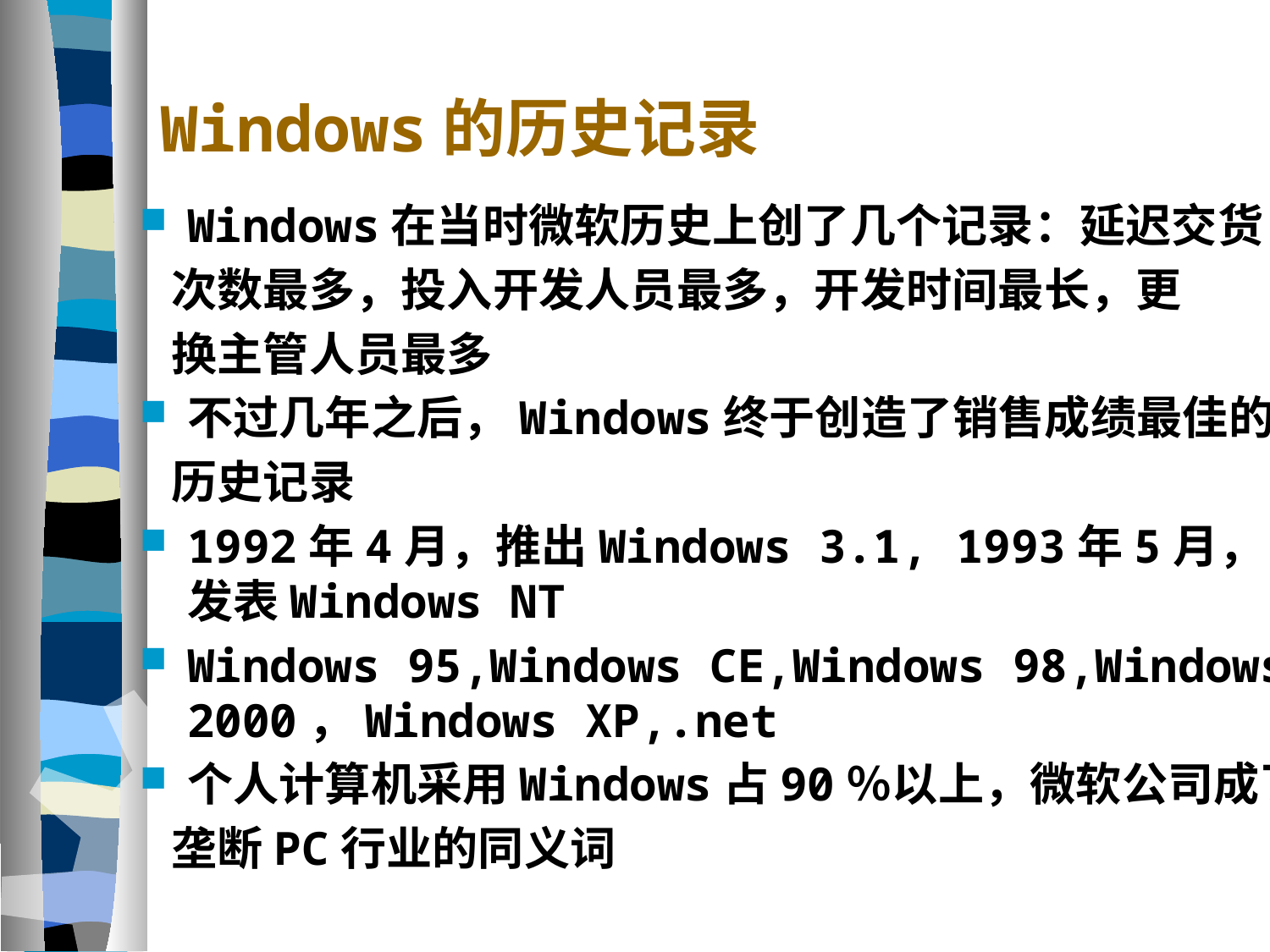

Windows的历史记录
Windows在当时微软历史上创了几个记录：延迟交货
  次数最多，投入开发人员最多，开发时间最长，更
  换主管人员最多
不过几年之后，Windows终于创造了销售成绩最佳的
  历史记录
1992年4月，推出Windows 3.1, 1993年5月，发表Windows NT
Windows 95,Windows CE,Windows 98,Windows 2000，Windows XP,.net
个人计算机采用Windows占90％以上，微软公司成了
  垄断PC行业的同义词